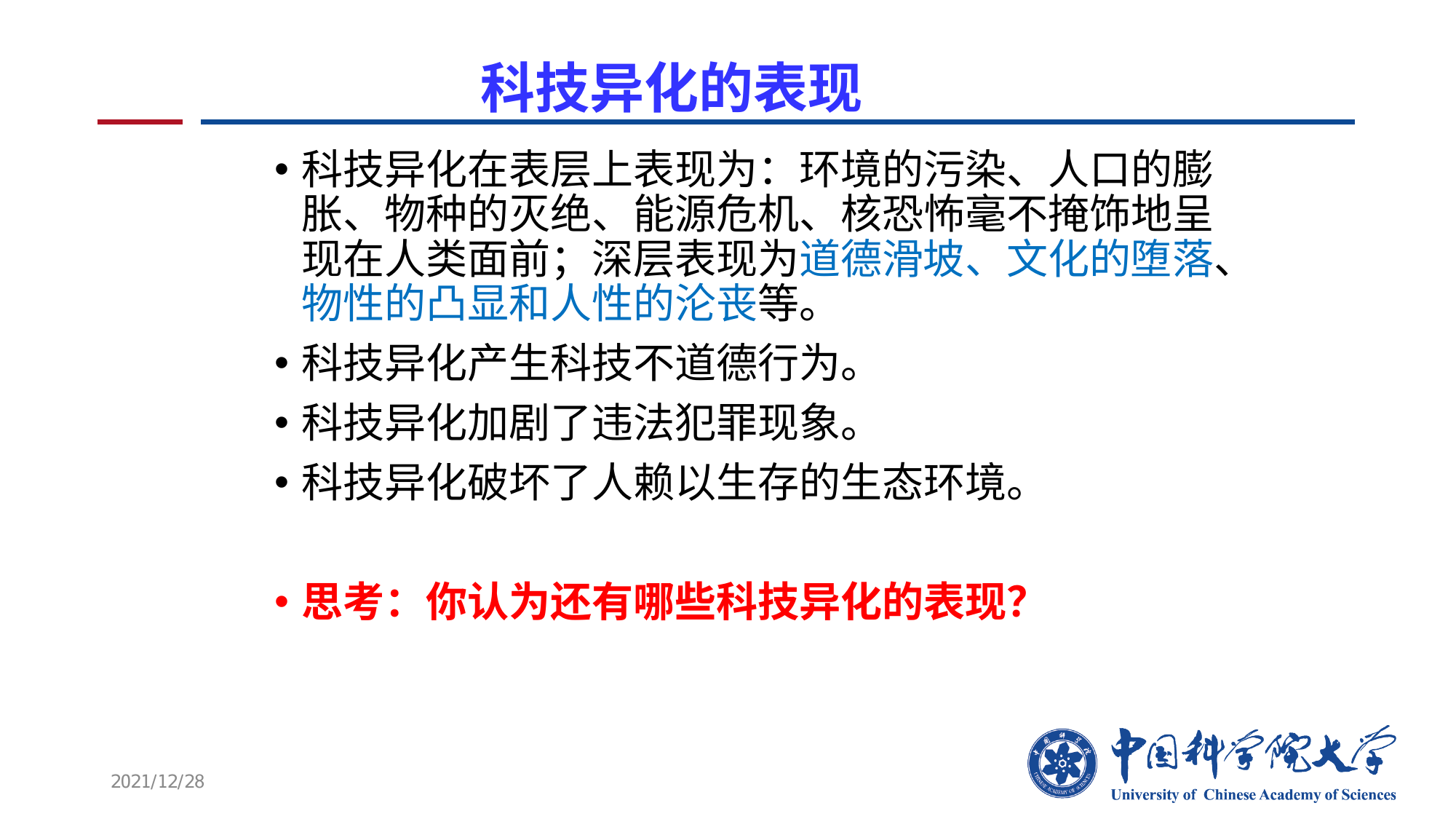

# 科技异化的表现
科技异化在表层上表现为：环境的污染、人口的膨胀、物种的灭绝、能源危机、核恐怖毫不掩饰地呈现在人类面前；深层表现为道德滑坡、文化的堕落、物性的凸显和人性的沦丧等。
科技异化产生科技不道德行为。
科技异化加剧了违法犯罪现象。
科技异化破坏了人赖以生存的生态环境。

思考：你认为还有哪些科技异化的表现？
2021/12/28